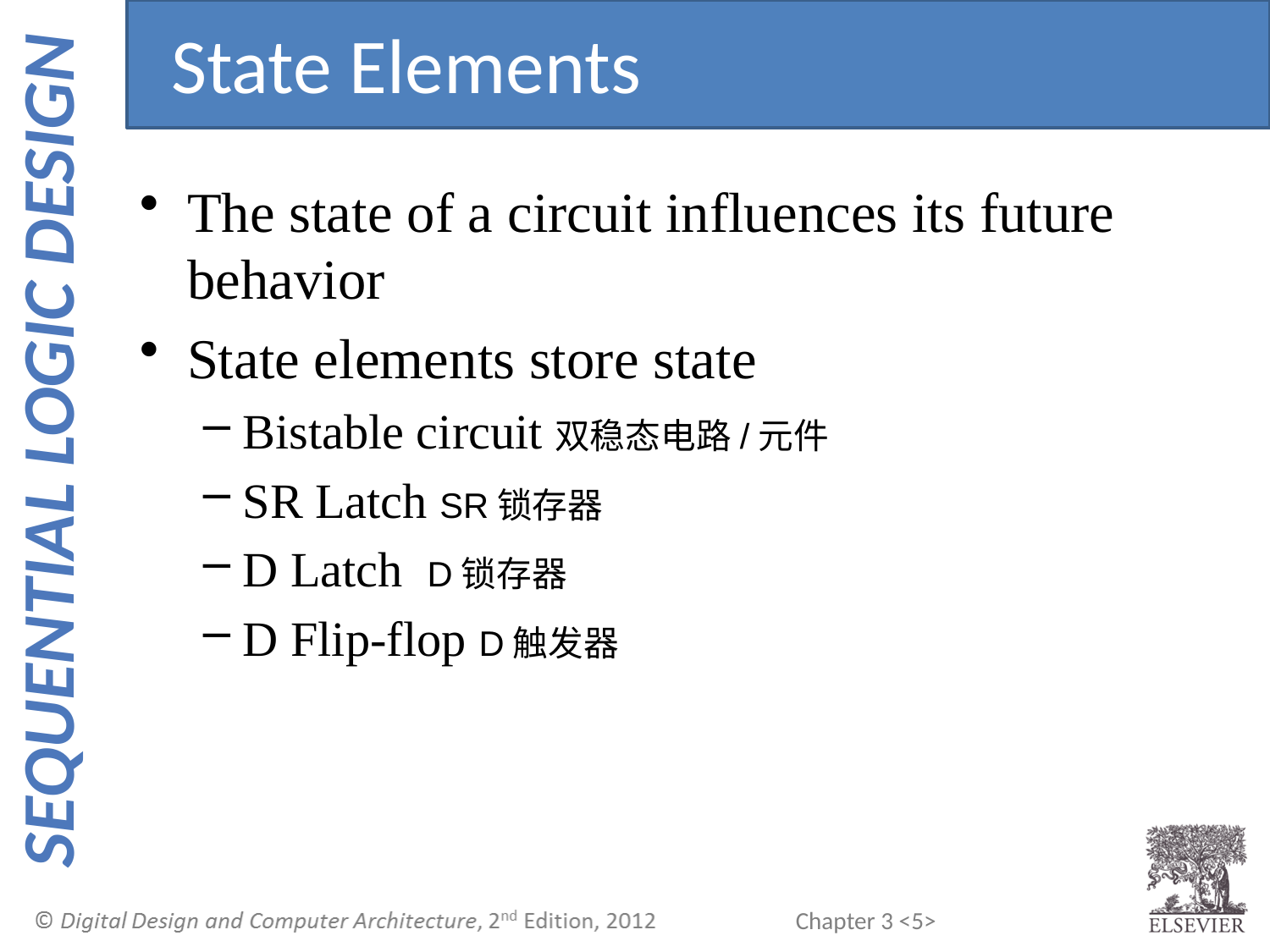

State Elements

The state of a circuit influences its future behavior
State elements store state
Bistable circuit双稳态电路/元件
SR Latch SR锁存器
D Latch  D锁存器
D Flip-flop D触发器